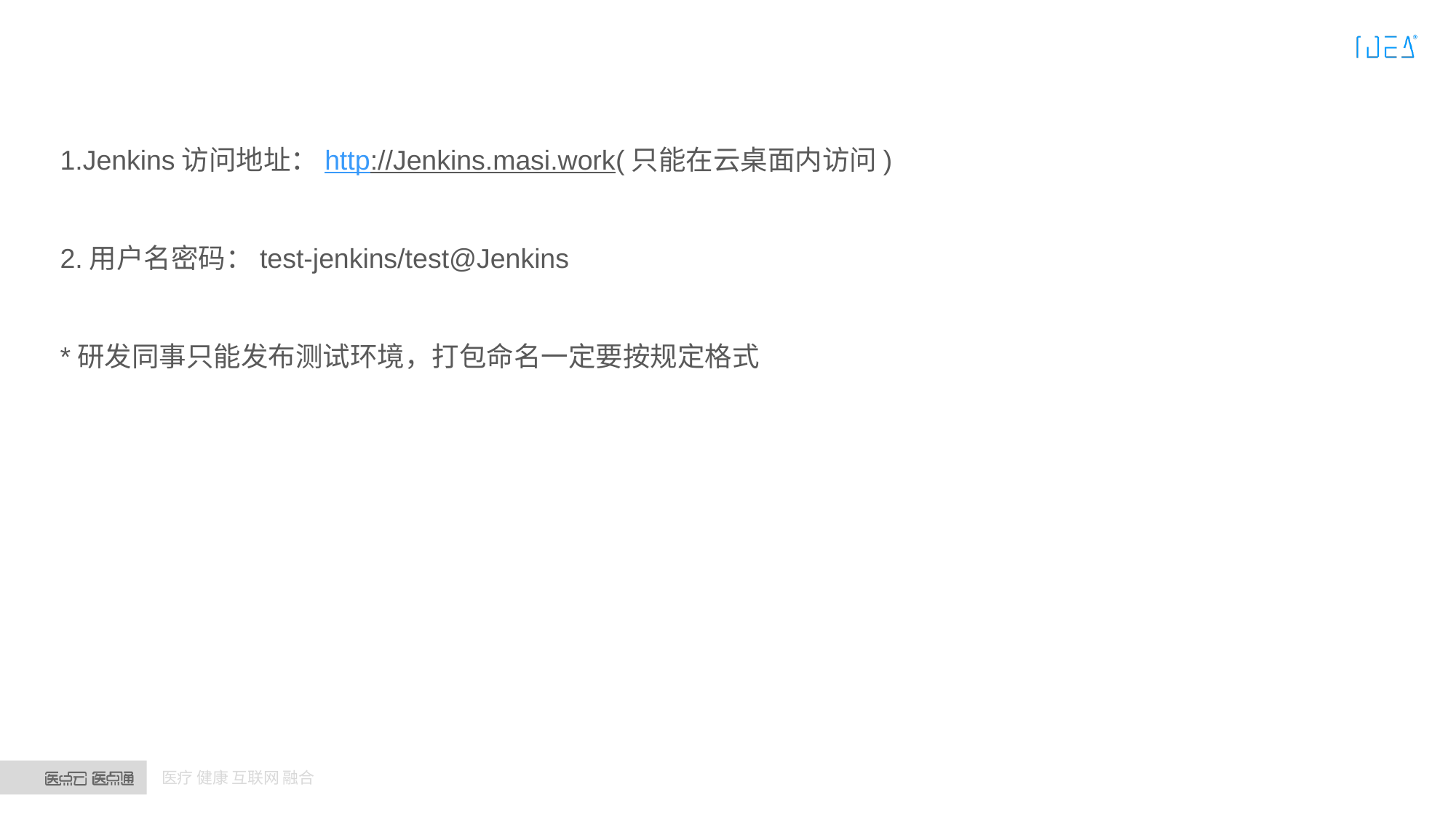

1.Jenkins访问地址：http://Jenkins.masi.work(只能在云桌面内访问)

2.用户名密码：test-jenkins/test@Jenkins

*研发同事只能发布测试环境，打包命名一定要按规定格式